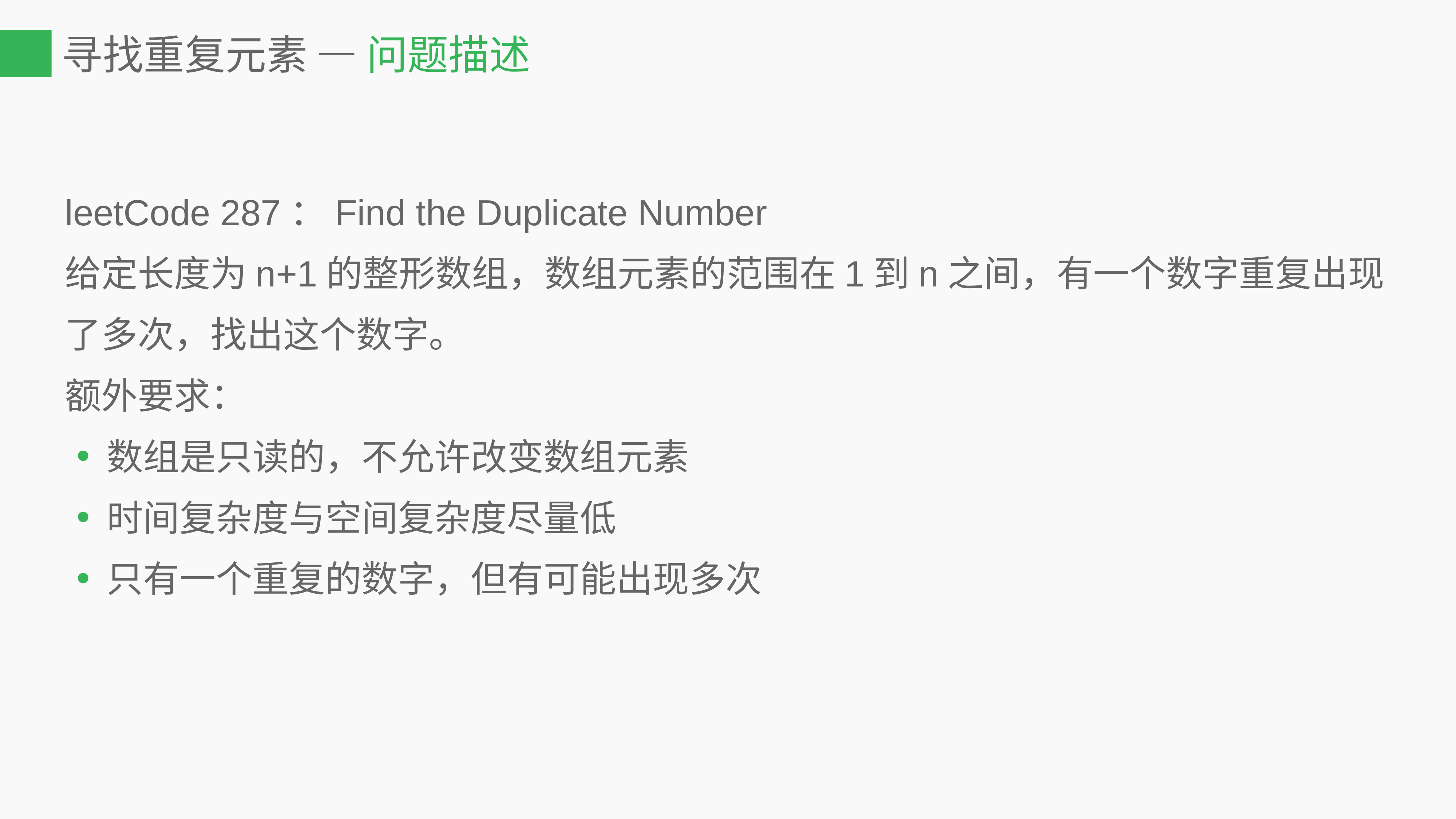

# 寻找重复元素 — 问题描述
leetCode 287：Find the Duplicate Number
给定长度为n+1的整形数组，数组元素的范围在1到n之间，有一个数字重复出现了多次，找出这个数字。
额外要求：
数组是只读的，不允许改变数组元素
时间复杂度与空间复杂度尽量低
只有一个重复的数字，但有可能出现多次